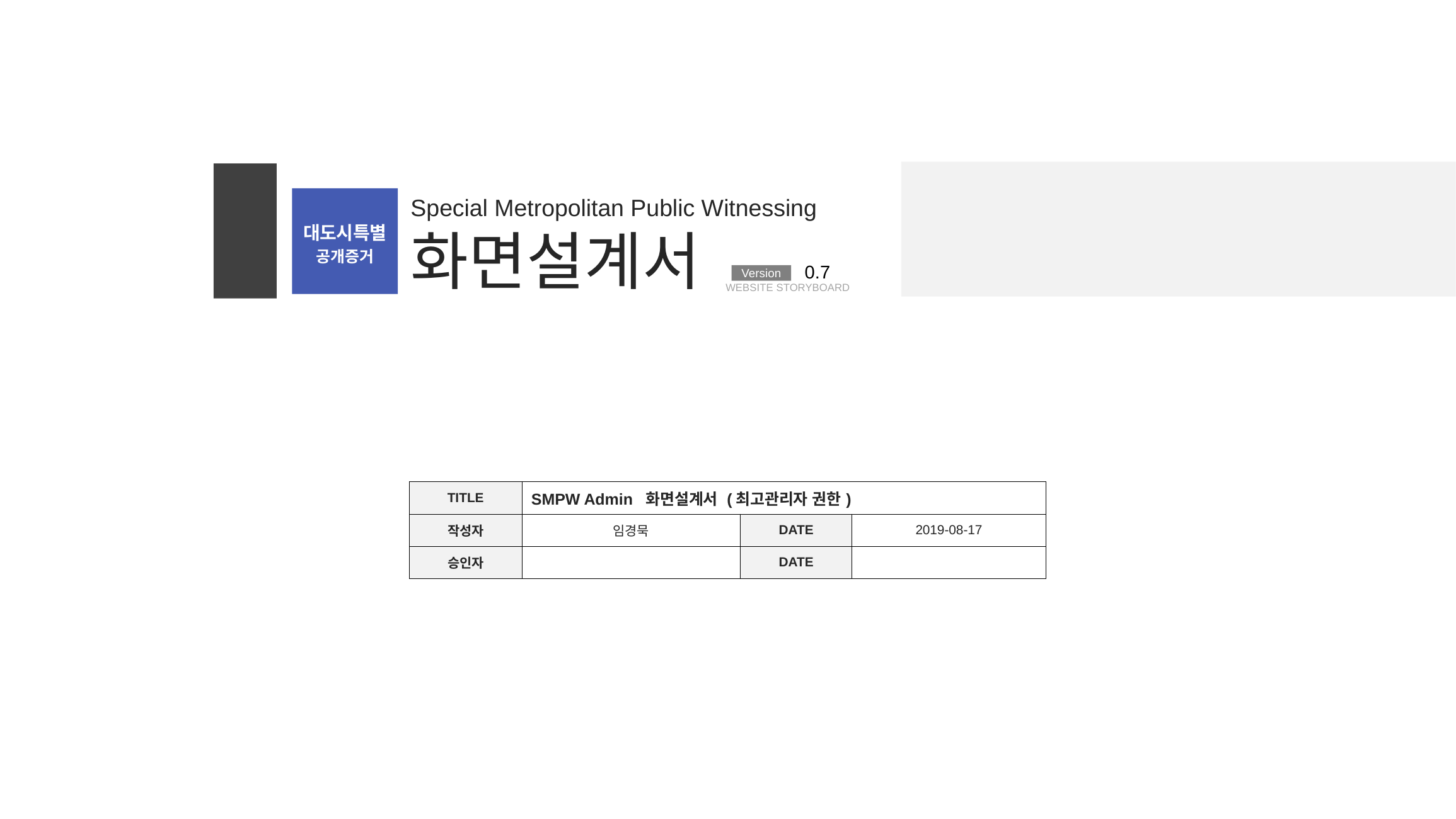

대도시특별
공개증거
Special Metropolitan Public Witnessing
화면설계서
0.7
Version
WEBSITE STORYBOARD
| TITLE | SMPW Admin 화면설계서 (최고관리자 권한) |  |  |
| --- | --- | --- | --- |
| 작성자 | 임경묵 | DATE | 2019-08-17 |
| 승인자 |  | DATE |  |